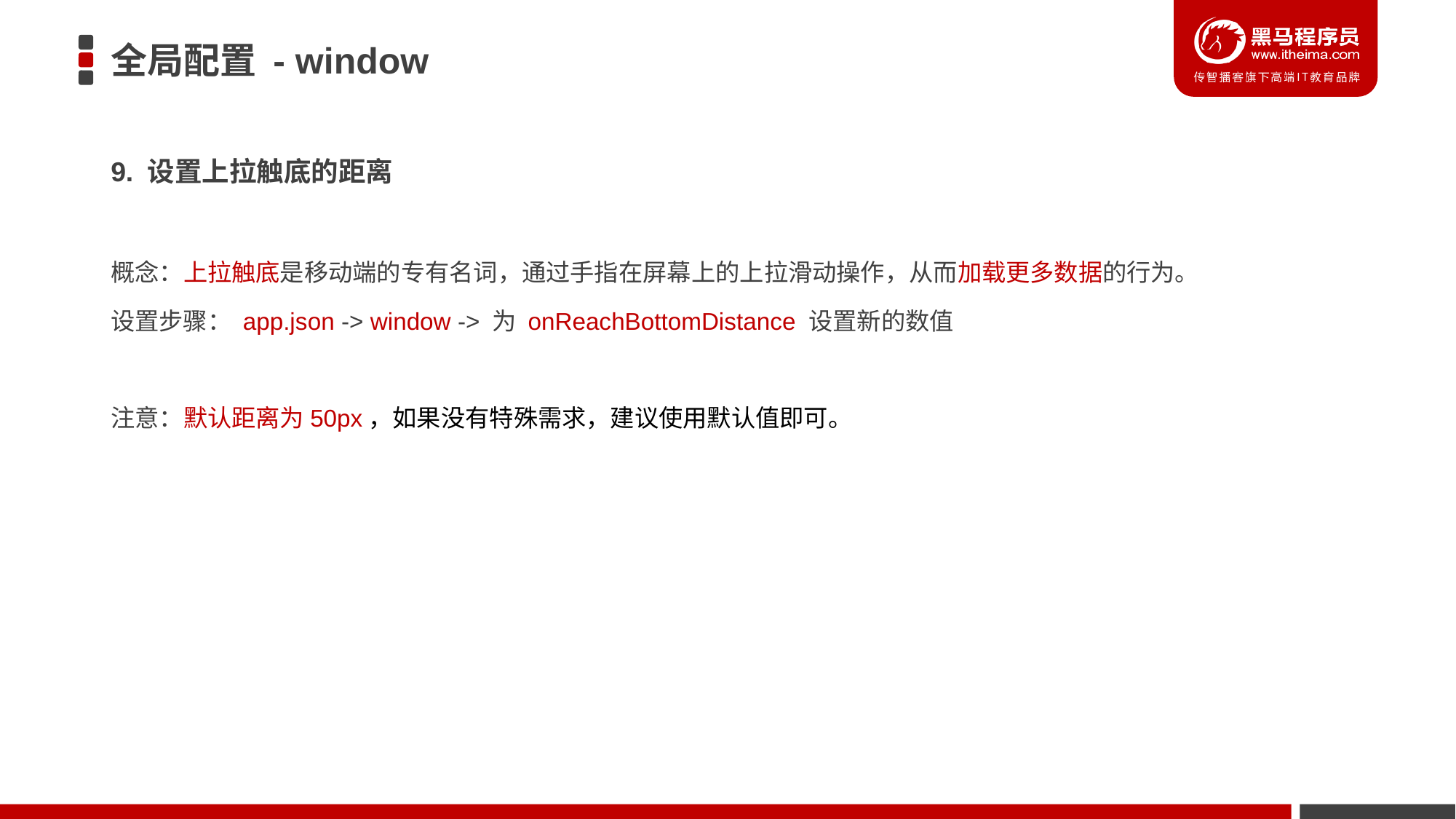

# 全局配置 - window
9. 设置上拉触底的距离
概念：上拉触底是移动端的专有名词，通过手指在屏幕上的上拉滑动操作，从而加载更多数据的行为。
设置步骤： app.json -> window -> 为 onReachBottomDistance 设置新的数值

注意：默认距离为50px，如果没有特殊需求，建议使用默认值即可。